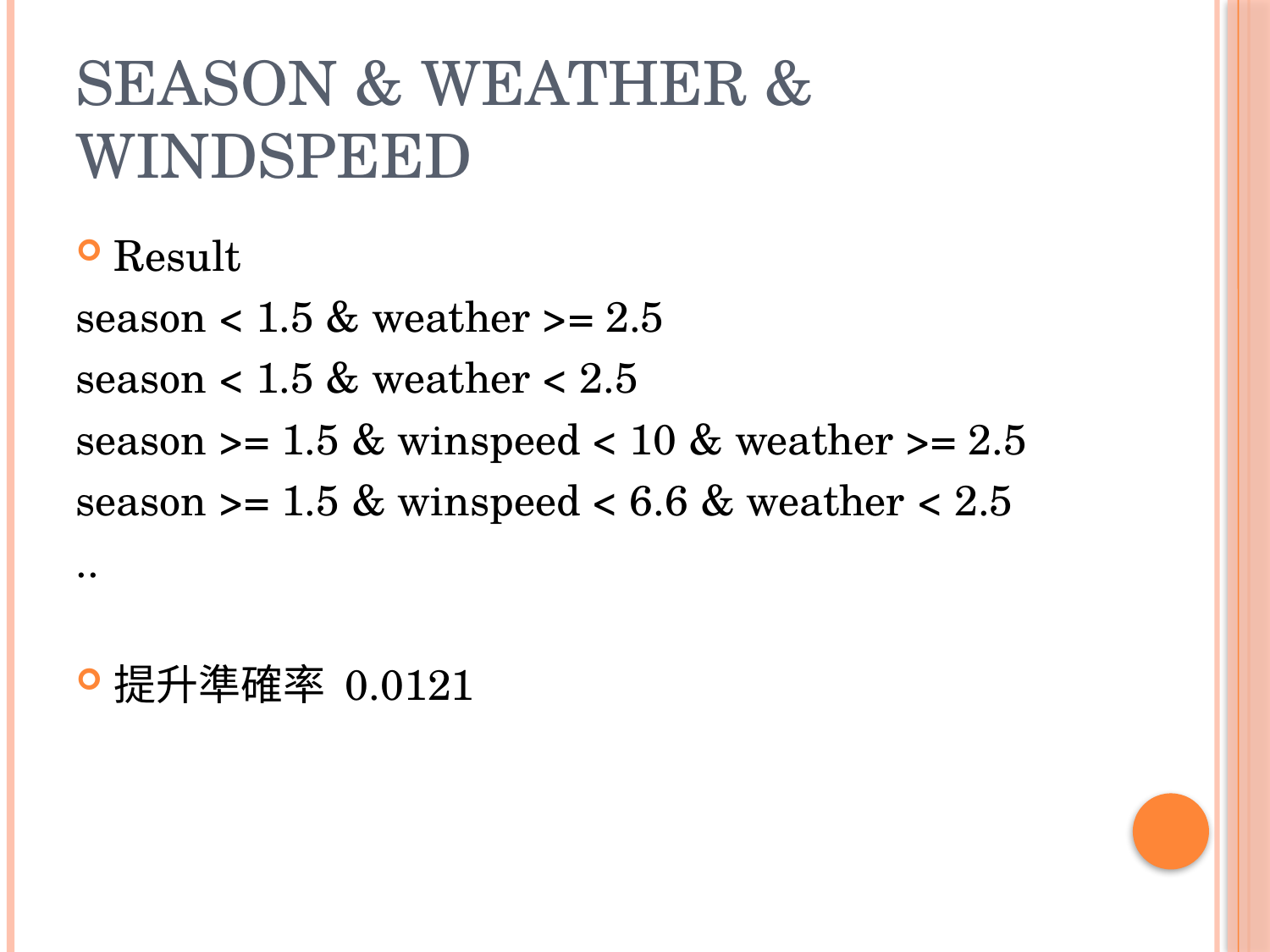

# season & weather & windspeed
Result
season < 1.5 & weather >= 2.5
season < 1.5 & weather < 2.5
season >= 1.5 & winspeed < 10 & weather >= 2.5
season >= 1.5 & winspeed < 6.6 & weather < 2.5
..

提升準確率 0.0121